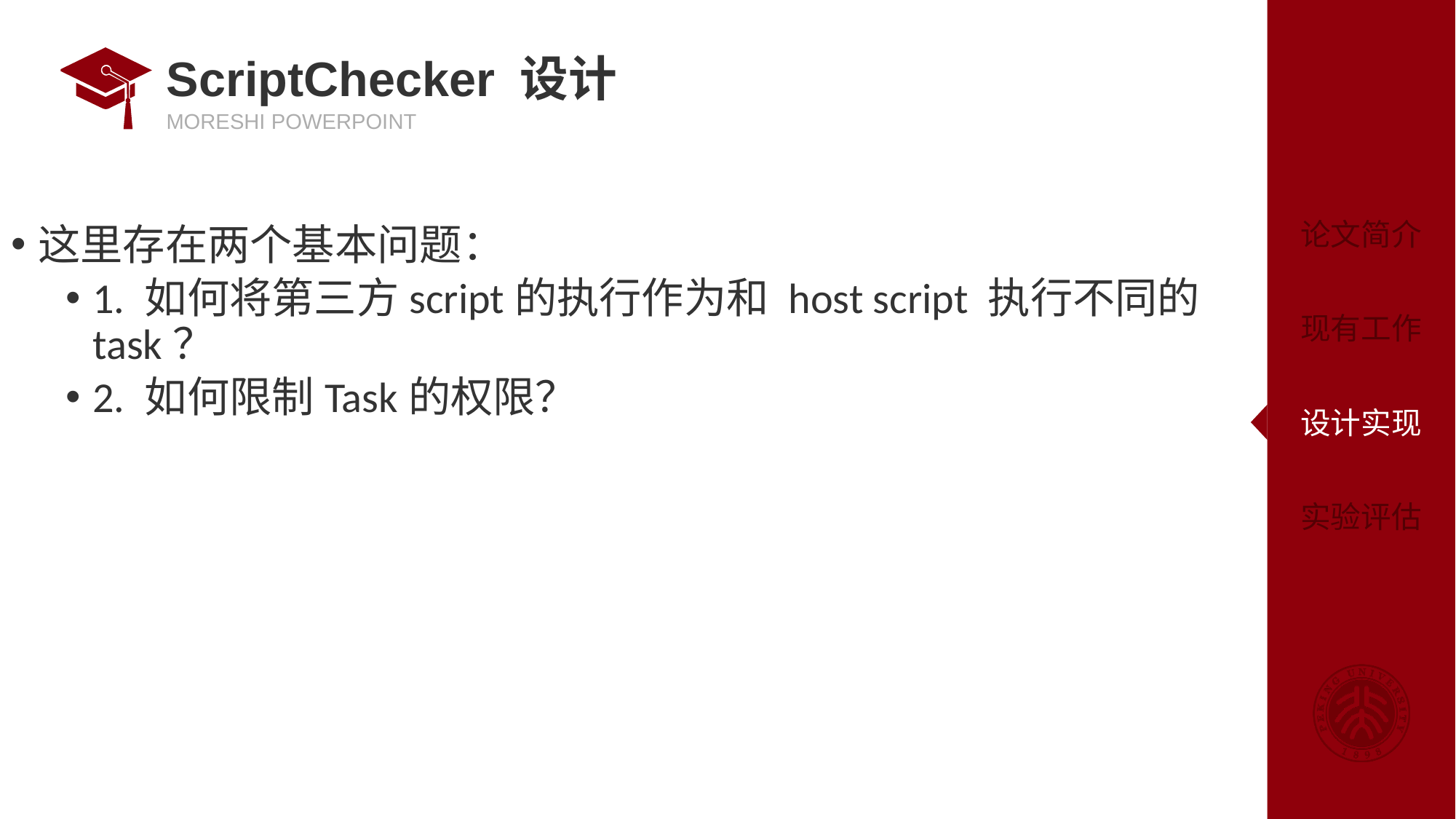

# ScriptChecker 设计
这里存在两个基本问题：
1. 如何将第三方script的执行作为和 host script 执行不同的task？
2. 如何限制Task的权限？